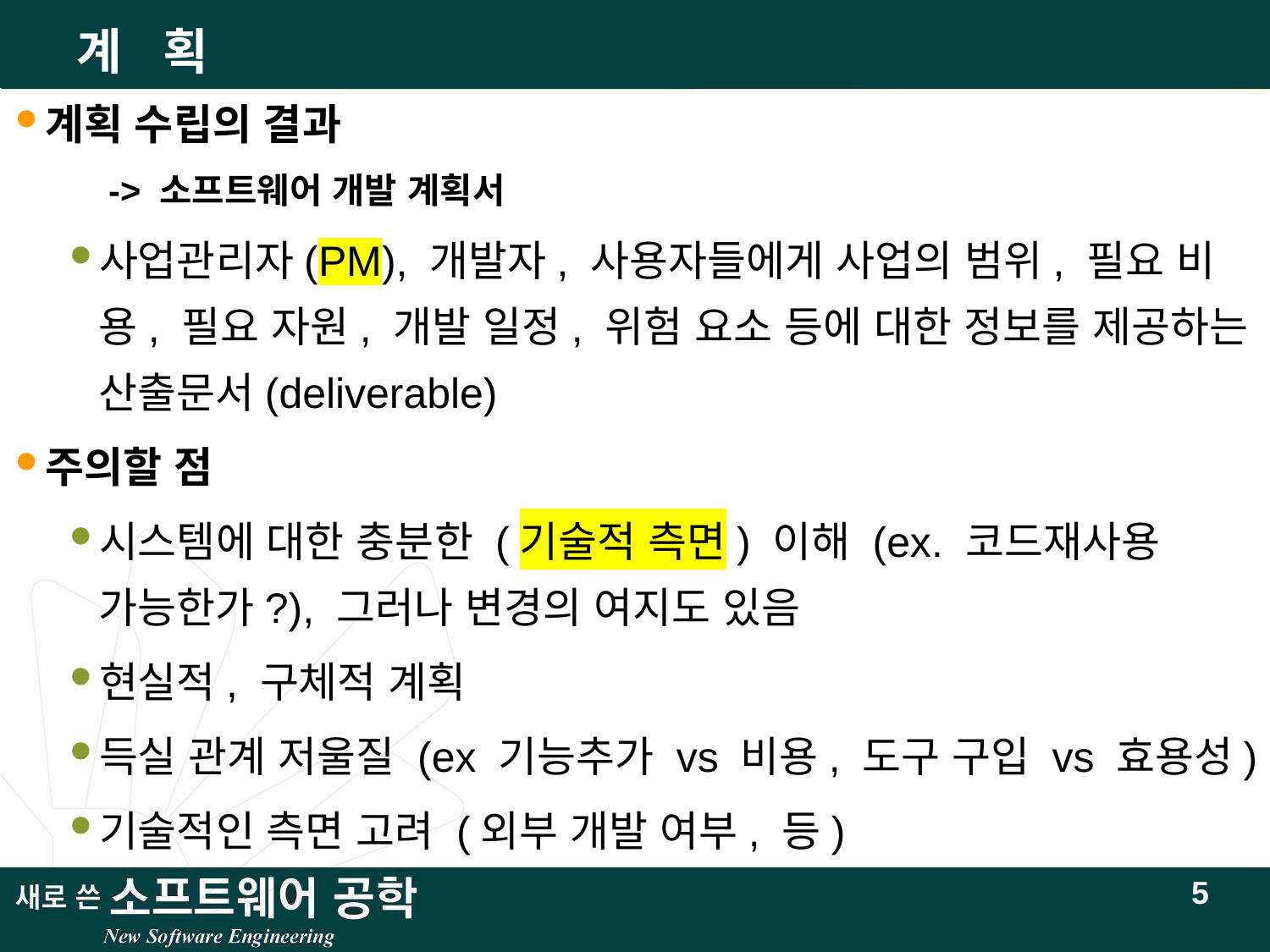

# 계   획
계획 수립의 결과
    -> 소프트웨어 개발 계획서
사업관리자(PM), 개발자, 사용자들에게 사업의 범위, 필요 비용, 필요 자원, 개발 일정, 위험 요소 등에 대한 정보를 제공하는 산출문서(deliverable)
주의할 점
시스템에 대한 충분한 (기술적 측면) 이해 (ex. 코드재사용 가능한가?), 그러나 변경의 여지도 있음
현실적, 구체적 계획
득실 관계 저울질 (ex 기능추가 vs 비용, 도구 구입 vs 효용성)
기술적인 측면 고려 (외부 개발 여부, 등)
5